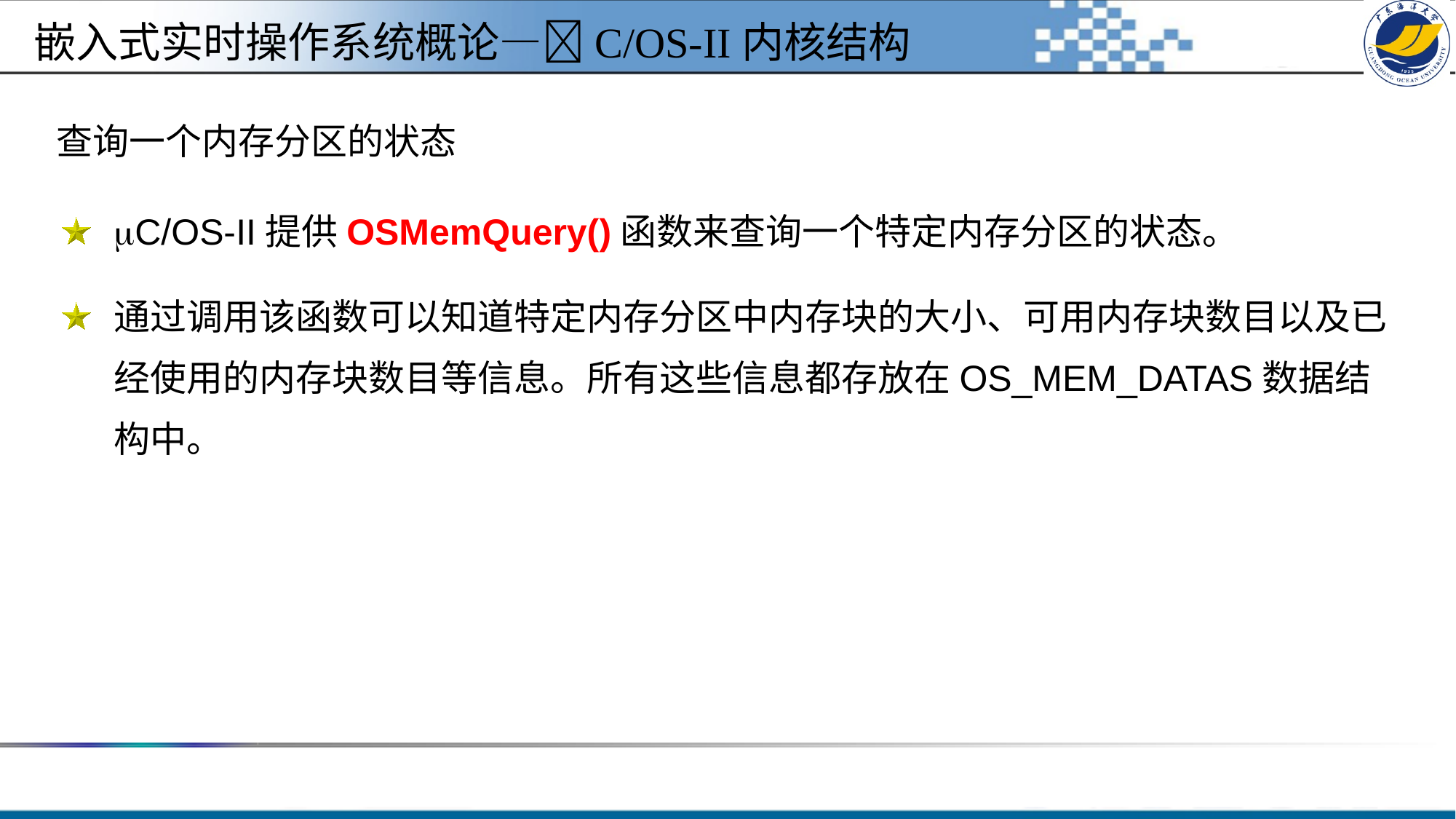

嵌入式实时操作系统概论—μC/OS-II内核结构
# 查询一个内存分区的状态
μC/OS-II提供OSMemQuery()函数来查询一个特定内存分区的状态。
通过调用该函数可以知道特定内存分区中内存块的大小、可用内存块数目以及已经使用的内存块数目等信息。所有这些信息都存放在OS_MEM_DATAS数据结构中。
90